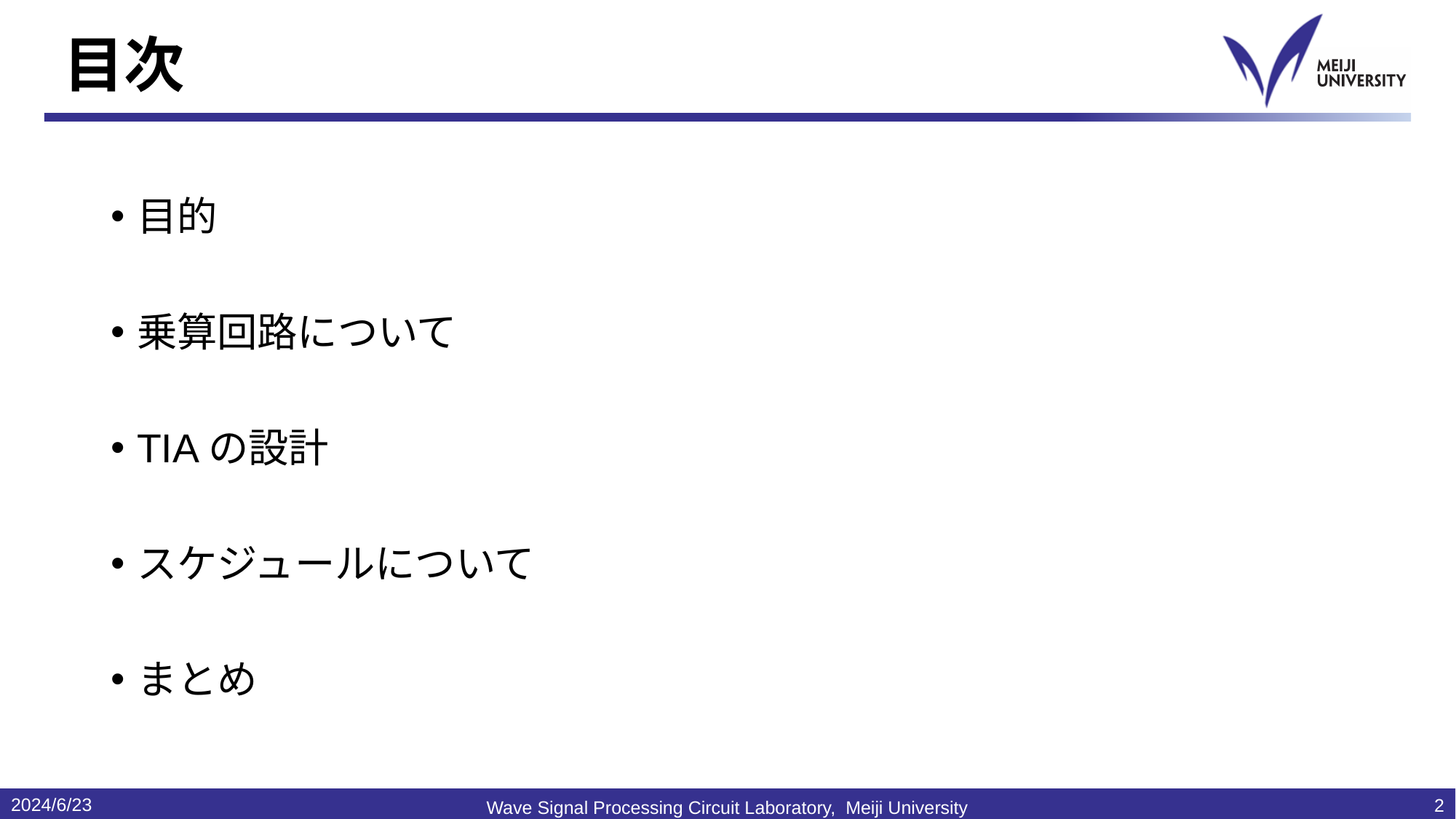

# 目次
目的

乗算回路について

TIAの設計

スケジュールについて

まとめ
2024/6/23
2
Wave Signal Processing Circuit Laboratory,  Meiji University